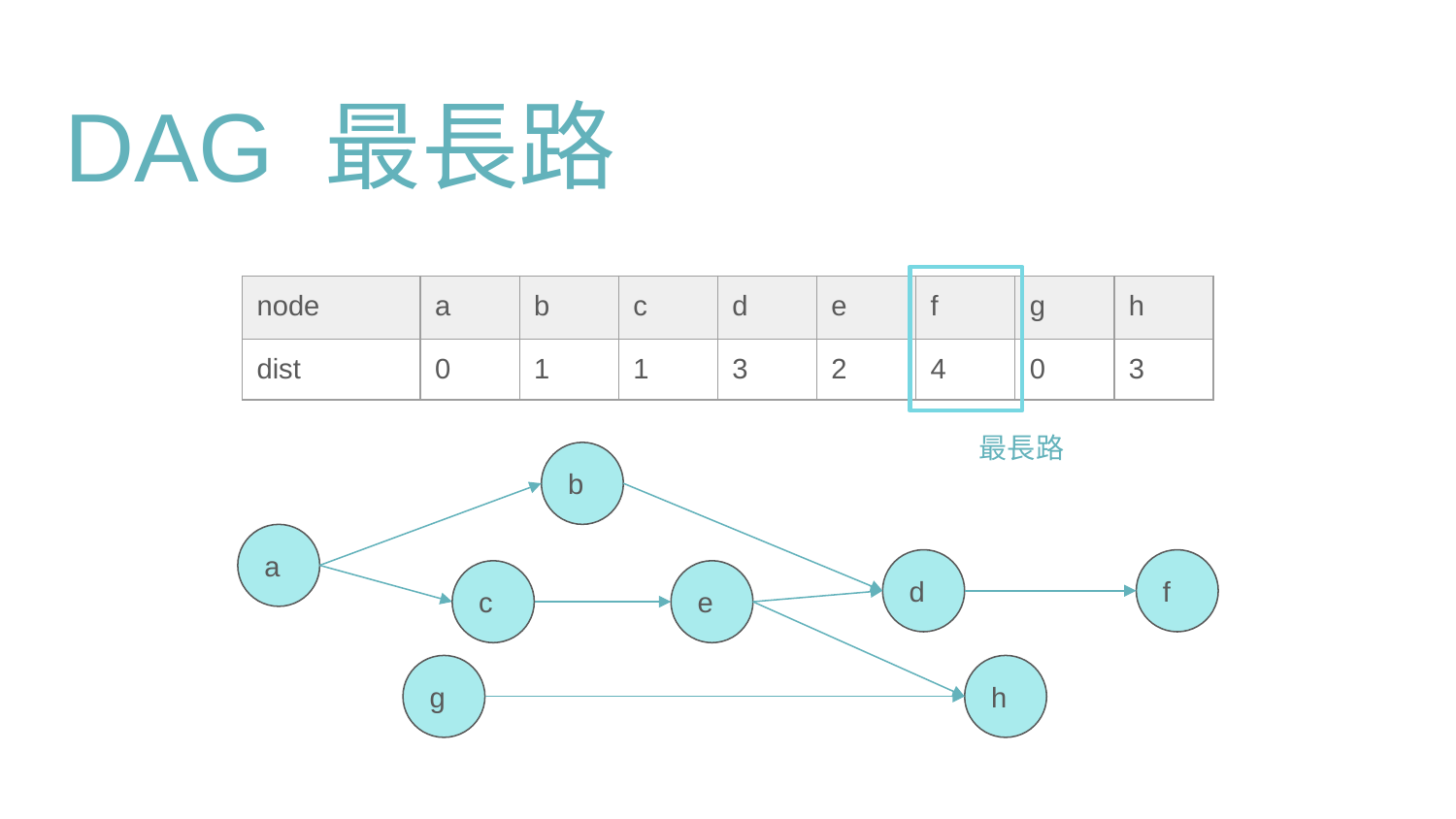

# DAG 最長路

| node | a | b | c | d | e | f | g | h |
| --- | --- | --- | --- | --- | --- | --- | --- | --- |
| dist | 0 | 1 | 1 | 3 | 2 | 4 | 0 | 3 |
最長路
b
a
d
f
e
c
g
h